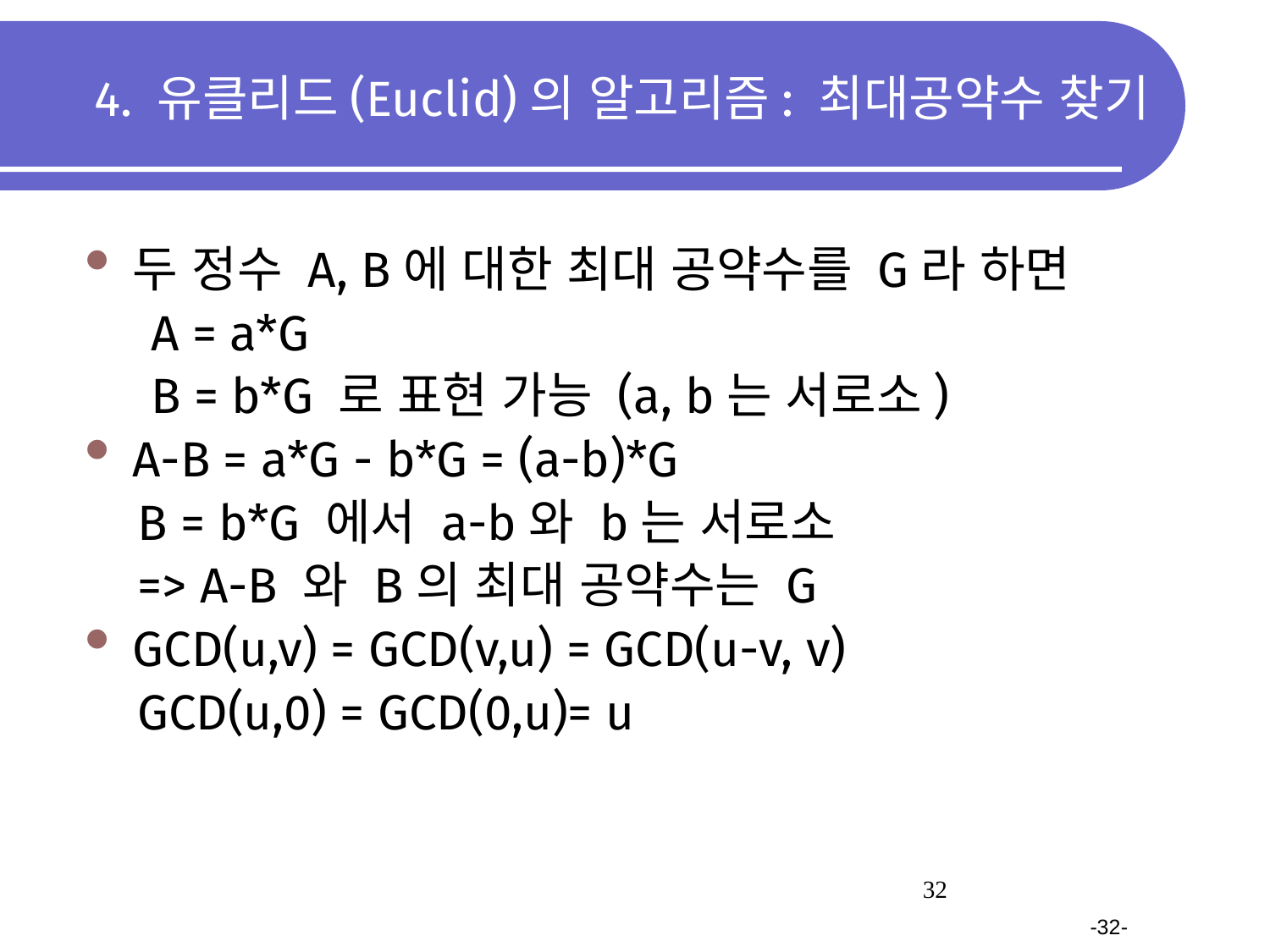

# 4. 유클리드(Euclid)의 알고리즘: 최대공약수 찾기
두 정수 A, B에 대한 최대 공약수를 G라 하면
     A = a*G
     B = b*G 로 표현 가능 (a, b는 서로소)
A-B = a*G - b*G = (a-b)*G
    B = b*G 에서 a-b와 b는 서로소
    => A-B 와 B의 최대 공약수는 G
GCD(u,v) = GCD(v,u) = GCD(u-v, v)
    GCD(u,0) = GCD(0,u)= u

32